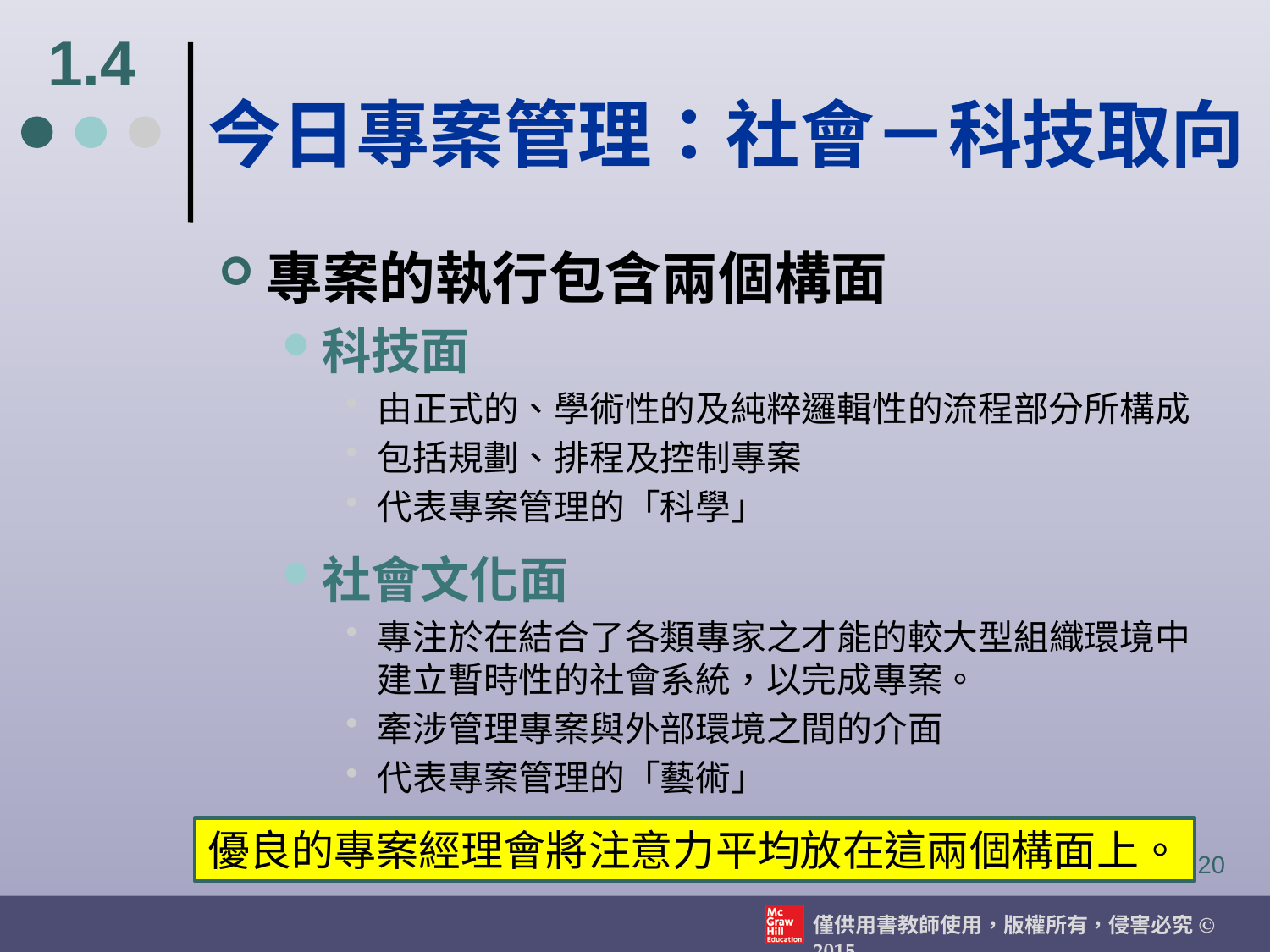

1.4
# 今日專案管理：社會－科技取向
專案的執行包含兩個構面
科技面
由正式的、學術性的及純粹邏輯性的流程部分所構成
包括規劃、排程及控制專案
代表專案管理的「科學」
社會文化面
專注於在結合了各類專家之才能的較大型組織環境中建立暫時性的社會系統，以完成專案。
牽涉管理專案與外部環境之間的介面
代表專案管理的「藝術」
優良的專案經理會將注意力平均放在這兩個構面上。
20